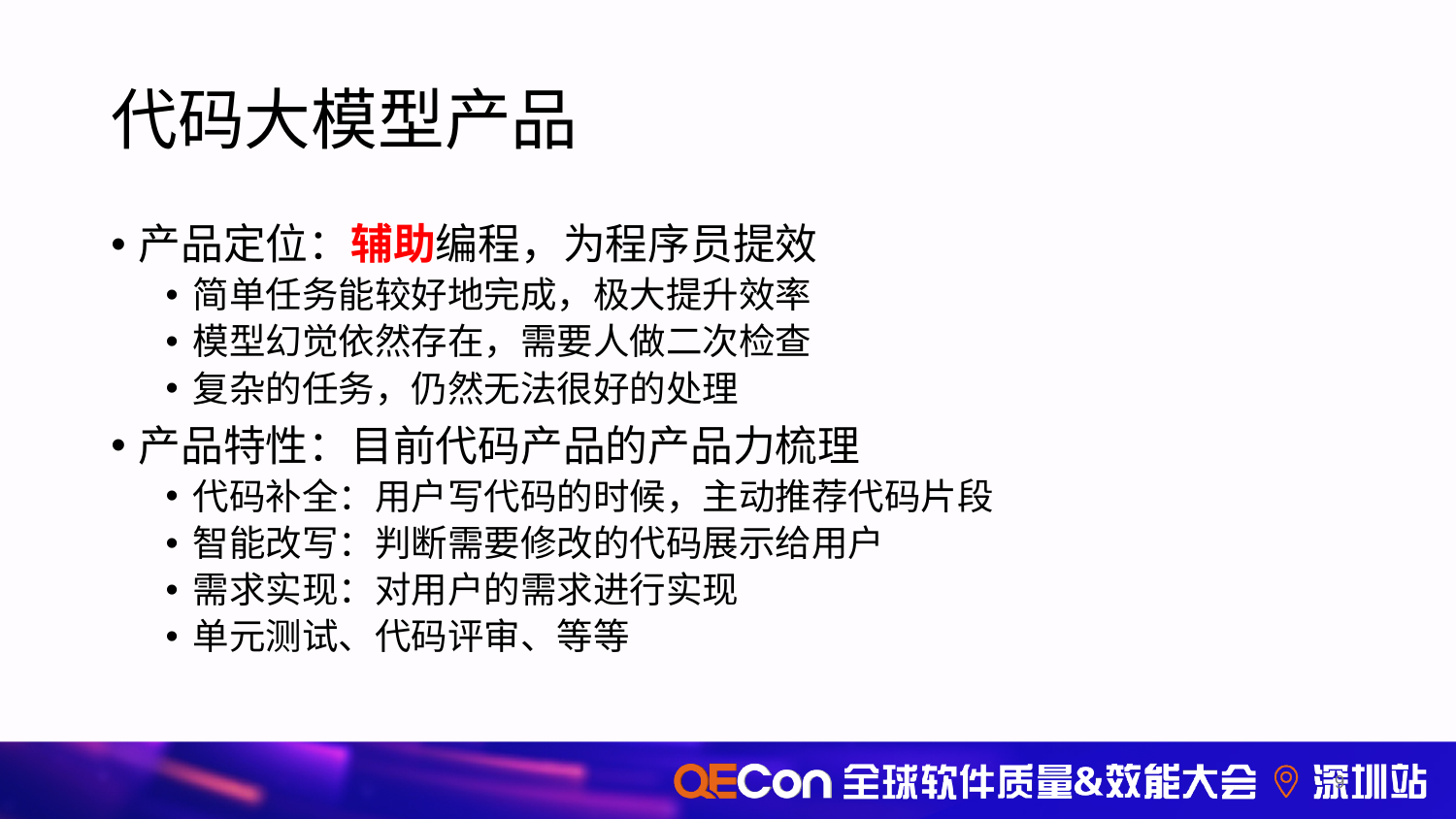

# 代码大模型产品
产品定位：辅助编程，为程序员提效
简单任务能较好地完成，极大提升效率
模型幻觉依然存在，需要人做二次检查
复杂的任务，仍然无法很好的处理
产品特性：目前代码产品的产品力梳理
代码补全：用户写代码的时候，主动推荐代码片段
智能改写：判断需要修改的代码展示给用户
需求实现：对用户的需求进行实现
单元测试、代码评审、等等

9